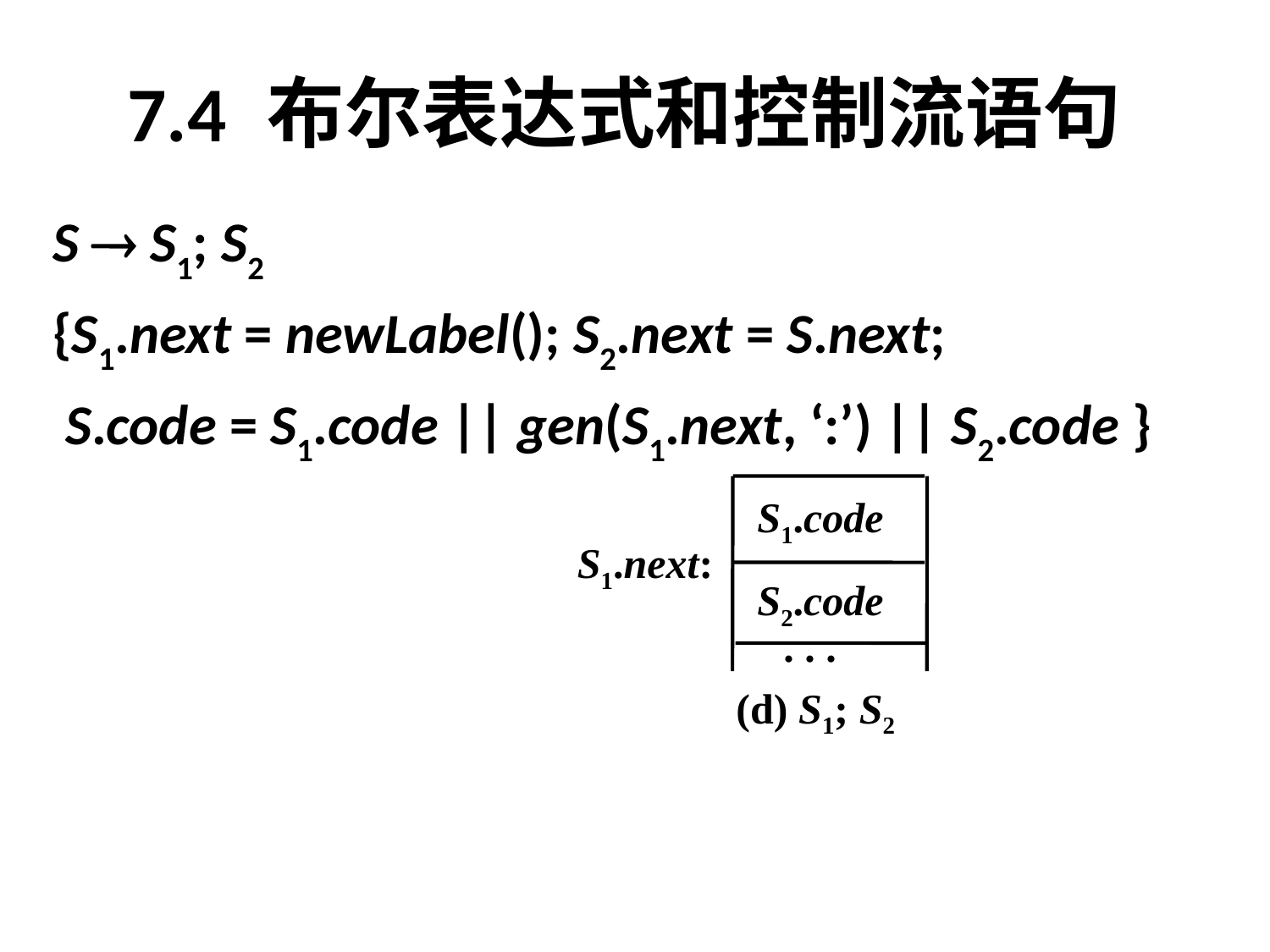

# 7.4 布尔表达式和控制流语句
S → S1; S2
{S1.next = newLabel(); S2.next = S.next;
 S.code = S1.code || gen(S1.next, ‘:’) || S2.code }

S1.code
S1.next:

S2.code
. . .

(d) S1; S2